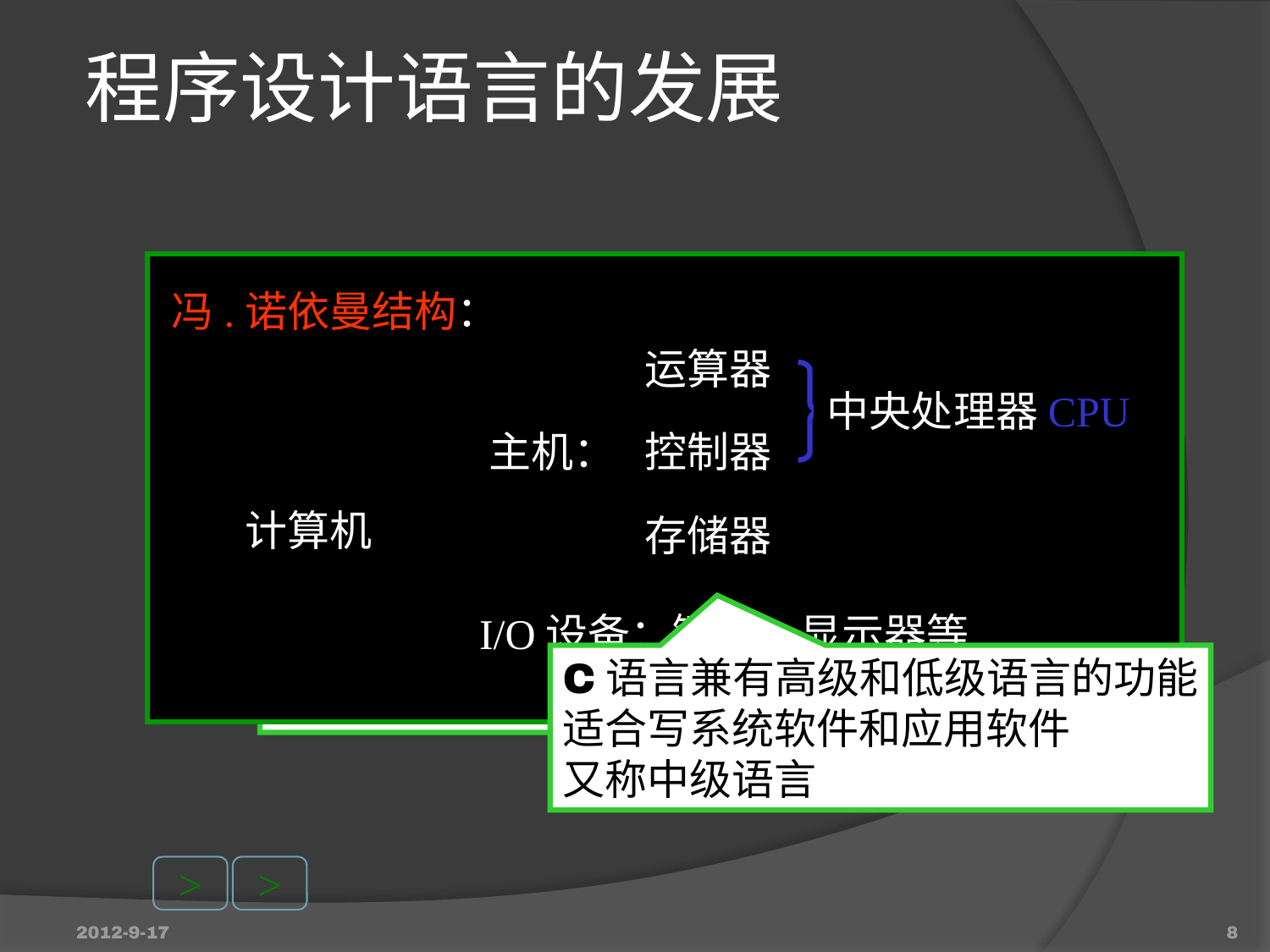

程序设计语言的发展

冯.诺依曼结构：
运算器

中央处理器CPU

主机：
控制器
计算机
存储器
I/O设备：键盘、显示器等
机器语言
汇编语言
高级语言
面向过程

面向对象
面向机器的语言
C语言兼有高级和低级语言的功能
适合写系统软件和应用软件
又称中级语言
>
>
2012-9-17
8